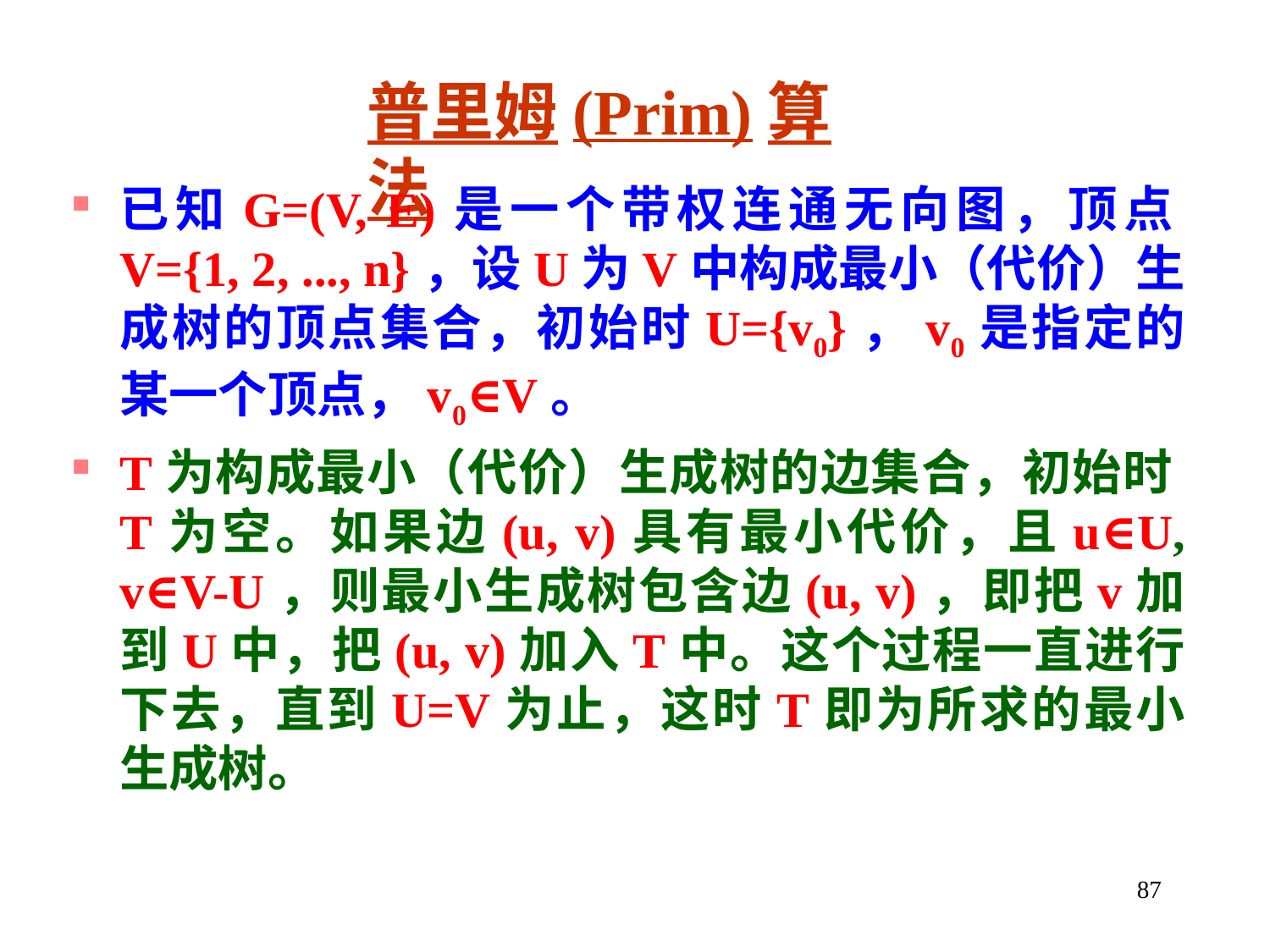

普里姆(Prim)算法
已知G=(V, E)是一个带权连通无向图，顶点V={1, 2, ..., n}，设U为V中构成最小（代价）生成树的顶点集合，初始时U={v0}，v0是指定的某一个顶点，v0∈V。
T为构成最小（代价）生成树的边集合，初始时T为空。如果边(u, v)具有最小代价，且u∈U, v∈V-U，则最小生成树包含边(u, v)，即把v加到U中，把(u, v)加入T中。这个过程一直进行下去，直到U=V为止，这时T即为所求的最小生成树。
87